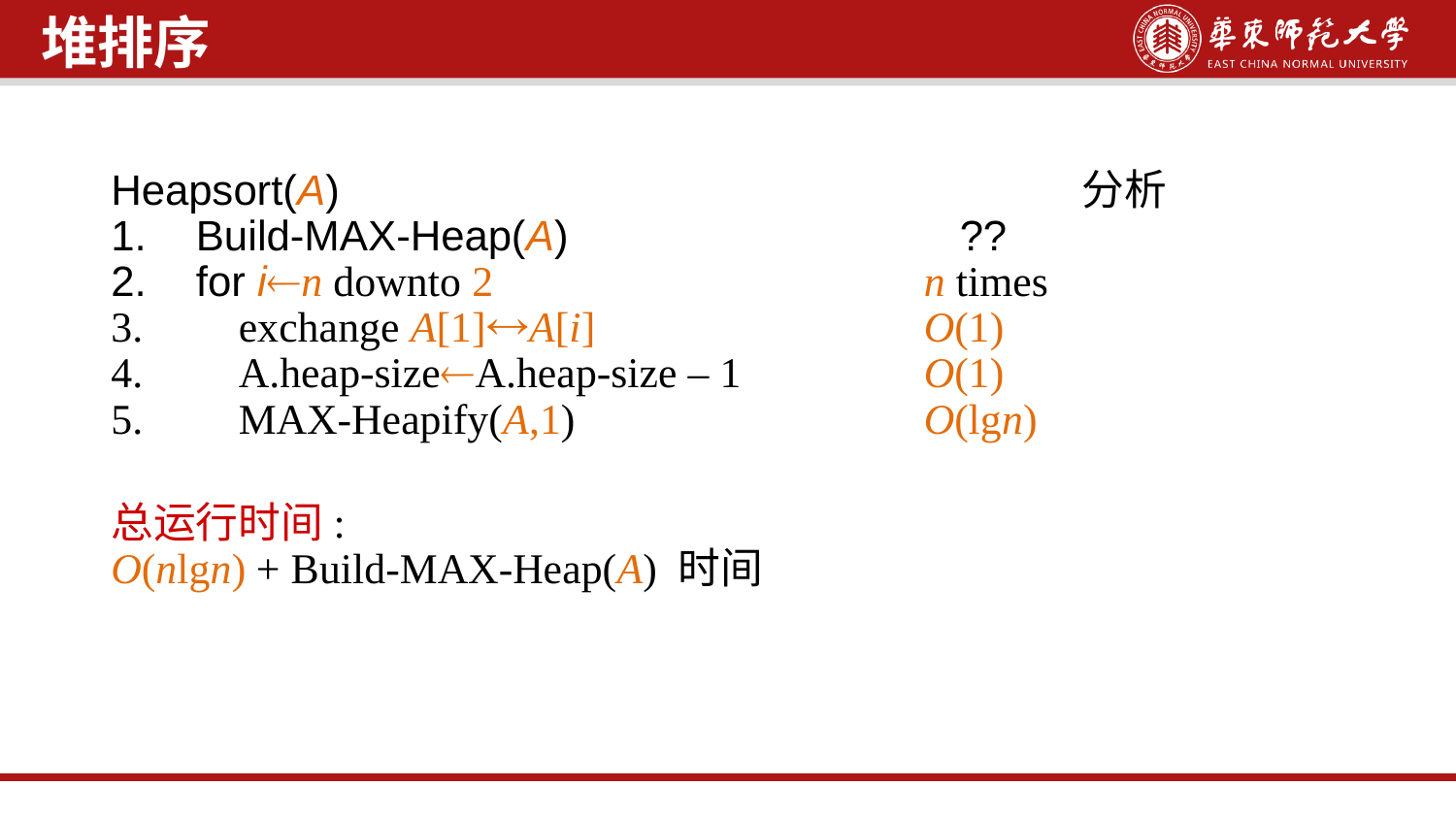

23
堆排序
Heapsort(A)                                       		分析
Build-MAX-Heap(A)                                 ??
for i←n downto 2                              	n times
    exchange A[1]↔A[i]               		O(1)
    A.heap-size←A.heap-size – 1		O(1)
    MAX-Heapify(A,1)                            	O(lgn)

总运行时间:
O(nlgn) + Build-MAX-Heap(A) 时间